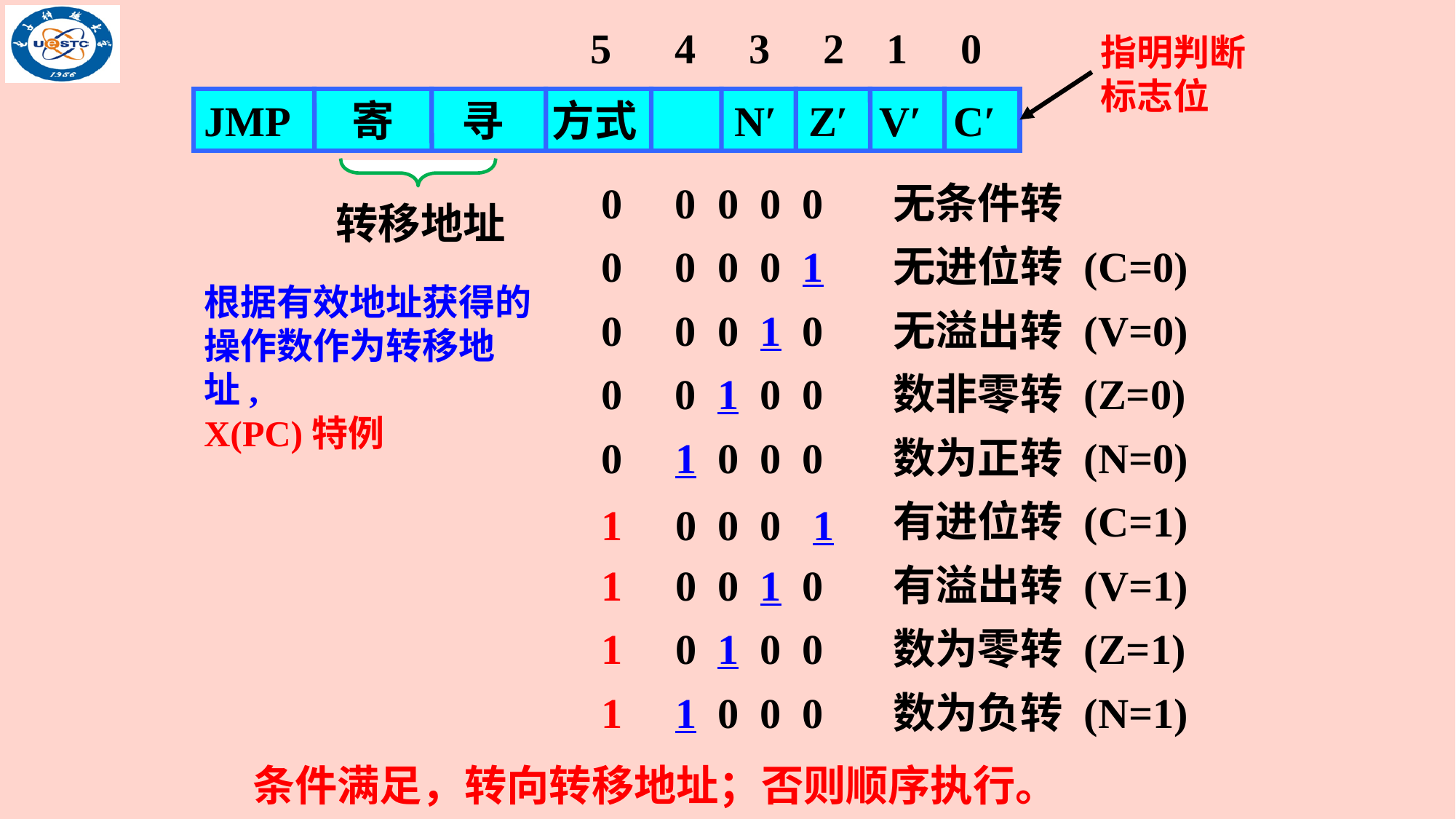

5      4     3     2    1     0
指明判断标志位
JMP     寄       寻     方式         N′   Z′   V′   C′

0     0  0  0  0
无条件转
转移地址
0     0  0  0  1
无进位转
(C=0)
根据有效地址获得的操作数作为转移地址,
X(PC)特例
0     0  0  1  0
无溢出转
(V=0)
0     0  1  0  0
数非零转
(Z=0)
0     1  0  0  0
数为正转
(N=0)
有进位转
(C=1)
1     0  0  0   1
1     0  0  1  0
有溢出转
(V=1)
1     0  1  0  0
数为零转
(Z=1)
1     1  0  0  0
数为负转
(N=1)
条件满足，转向转移地址；否则顺序执行。